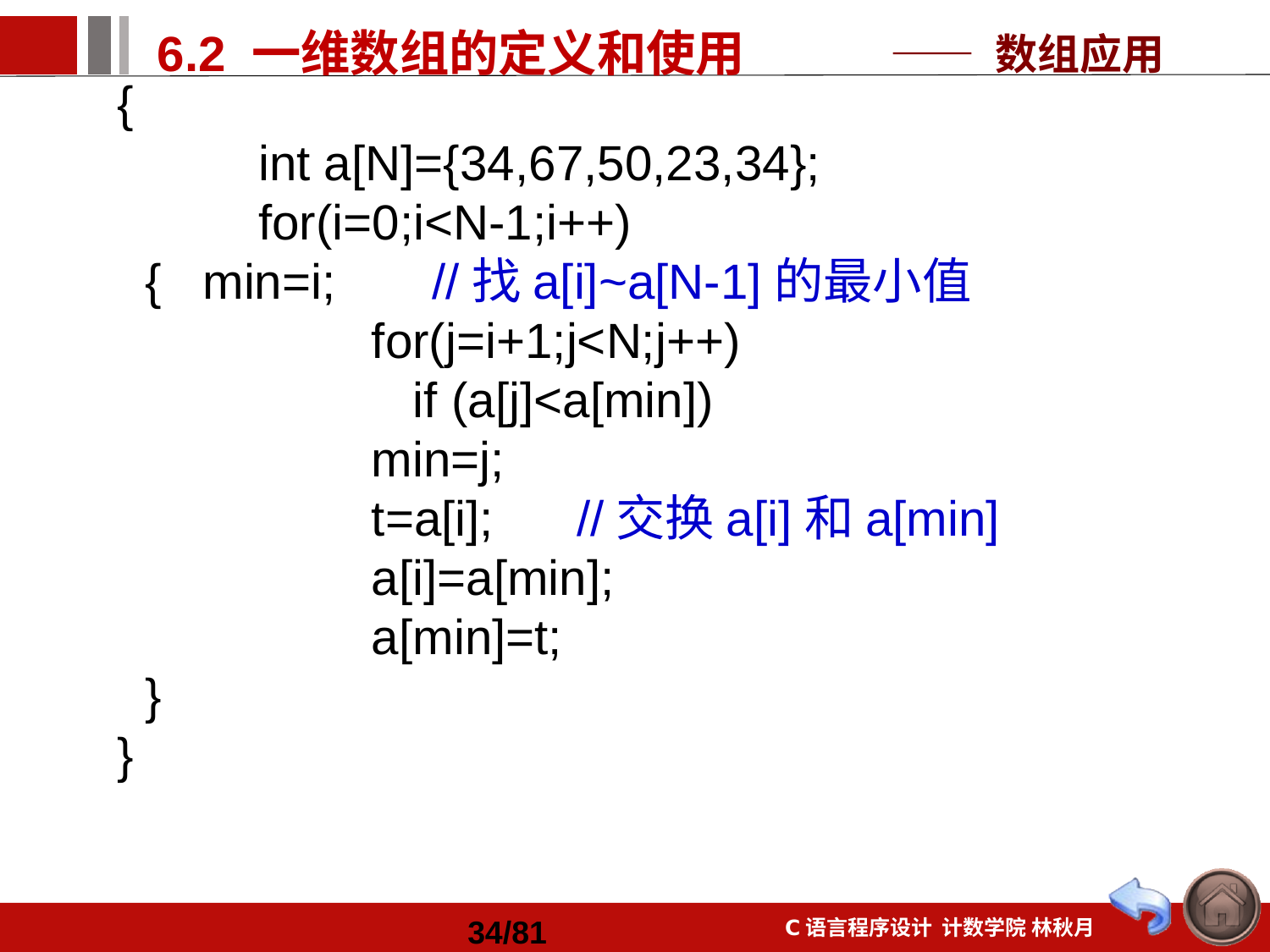

—— 数组应用
{
	 int a[N]={34,67,50,23,34};
	 for(i=0;i<N-1;i++)
  {   min=i;       //找a[i]~a[N-1]的最小值
		for(j=i+1;j<N;j++)
	  	   if (a[j]<a[min])
       		min=j;
	  	t=a[i];      //交换a[i]和a[min]
		a[i]=a[min];
	 	a[min]=t;
  }
}